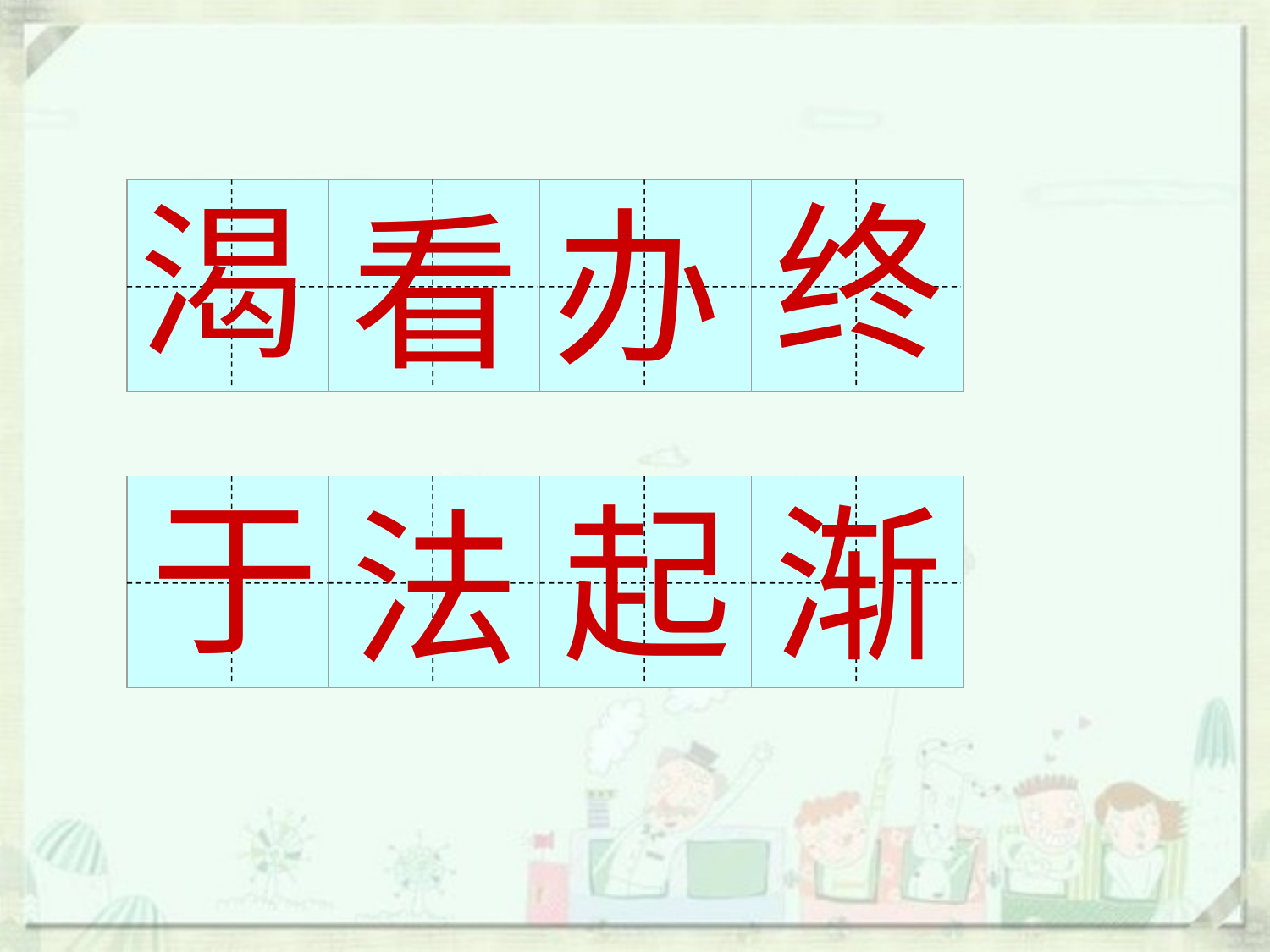

渴
终
办

看
于
起
渐

法